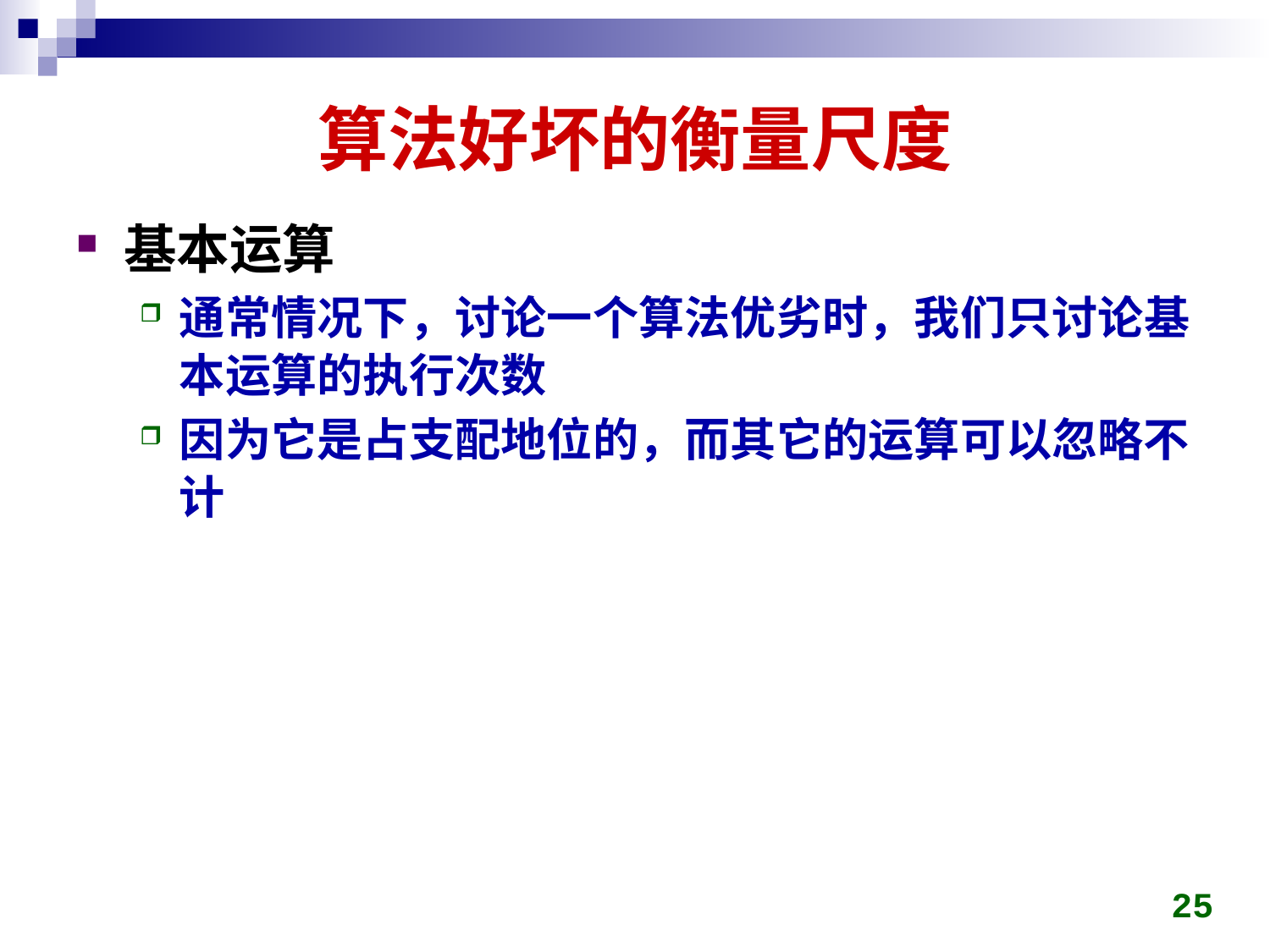

# 算法好坏的衡量尺度
基本运算
通常情况下，讨论一个算法优劣时，我们只讨论基本运算的执行次数
因为它是占支配地位的，而其它的运算可以忽略不计
25